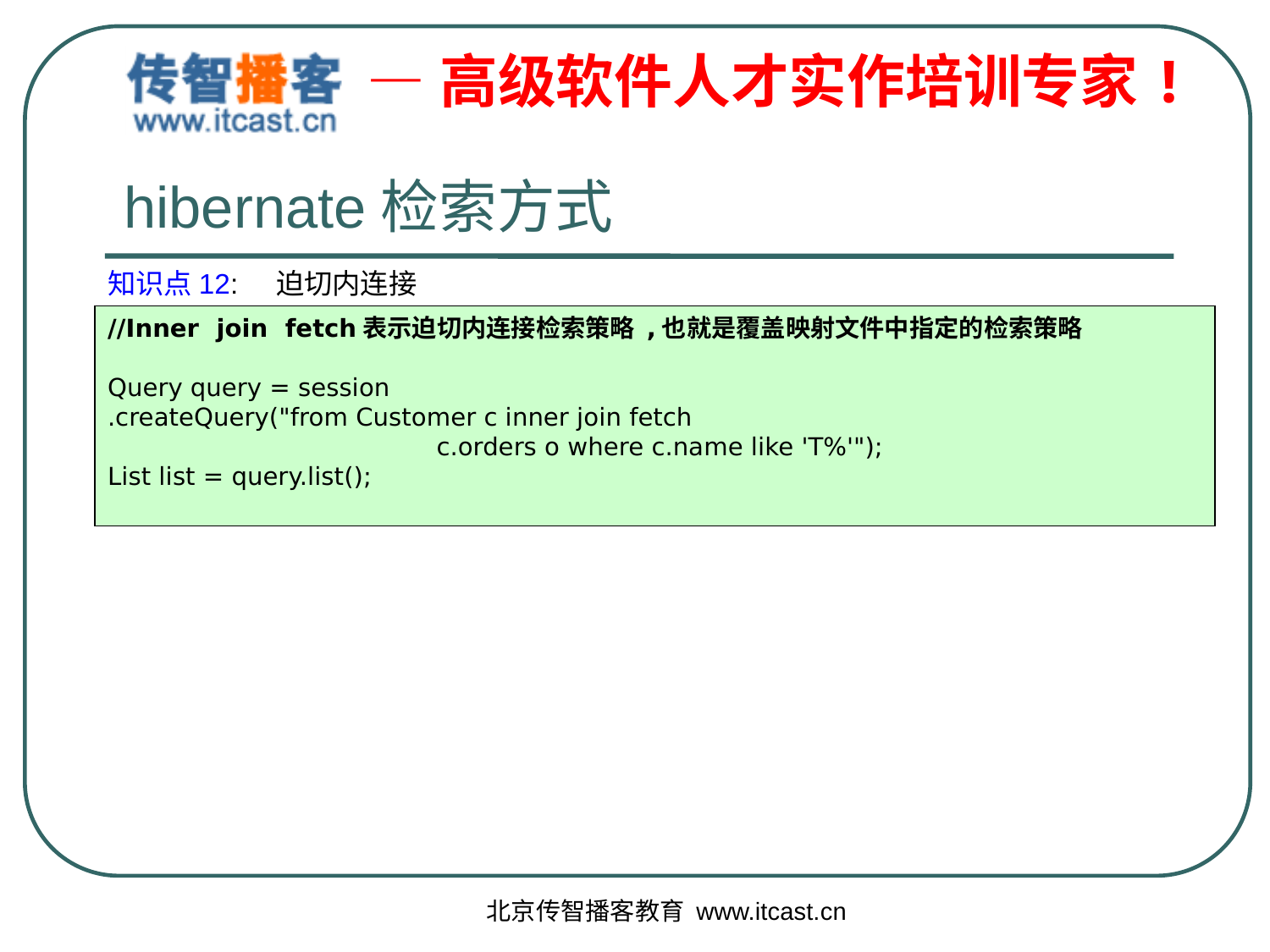

# hibernate检索方式
知识点12:    迫切内连接
//Inner  join  fetch表示迫切内连接检索策略 ,也就是覆盖映射文件中指定的检索策略

Query query = session
.createQuery("from Customer c inner join fetch
                                          c.orders o where c.name like 'T%'");
List list = query.list();
北京传智播客教育 www.itcast.cn